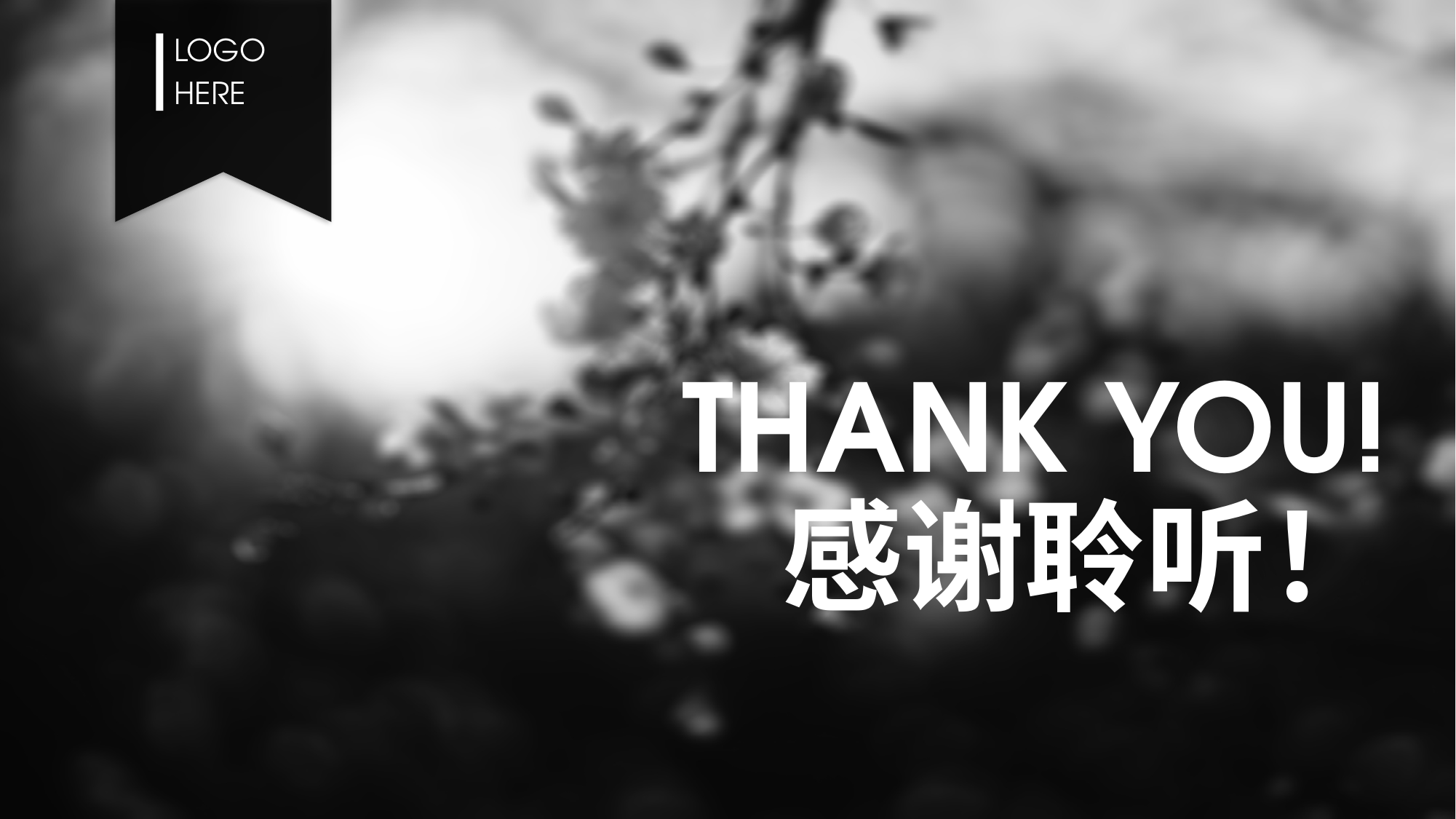

LOGO
HERE

THANK YOU!
感谢聆听！
LOGO
HERE
THANK YOU!
感谢聆听！